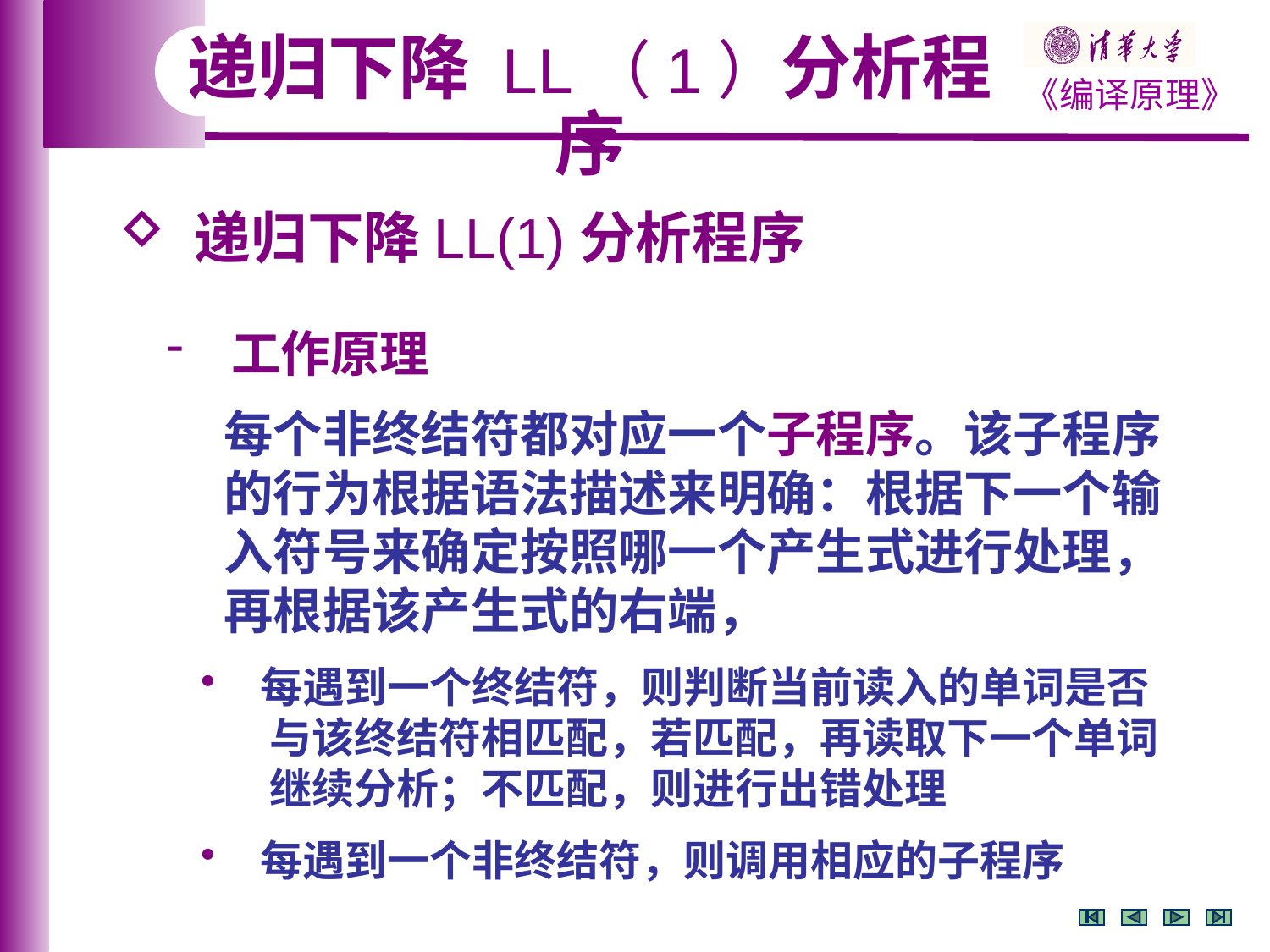

递归下降 LL（1）分析程序
 递归下降LL(1)分析程序
  工作原理

    每个非终结符都对应一个子程序。该子程序
    的行为根据语法描述来明确：根据下一个输
    入符号来确定按照哪一个产生式进行处理，
    再根据该产生式的右端，

  每遇到一个终结符，则判断当前读入的单词是否
   与该终结符相匹配，若匹配，再读取下一个单词
   继续分析；不匹配，则进行出错处理

  每遇到一个非终结符，则调用相应的子程序